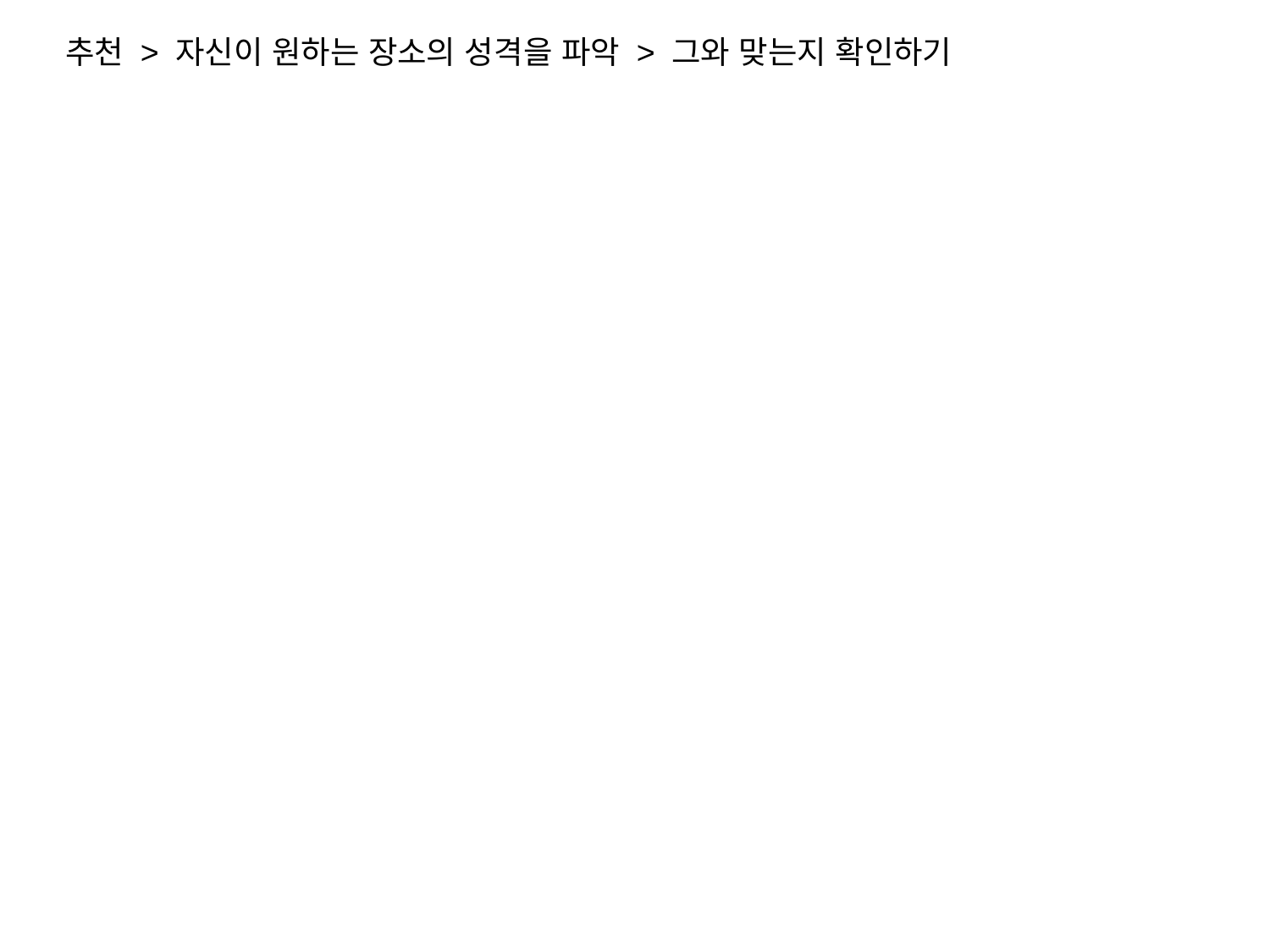

추천 > 자신이 원하는 장소의 성격을 파악 > 그와 맞는지 확인하기